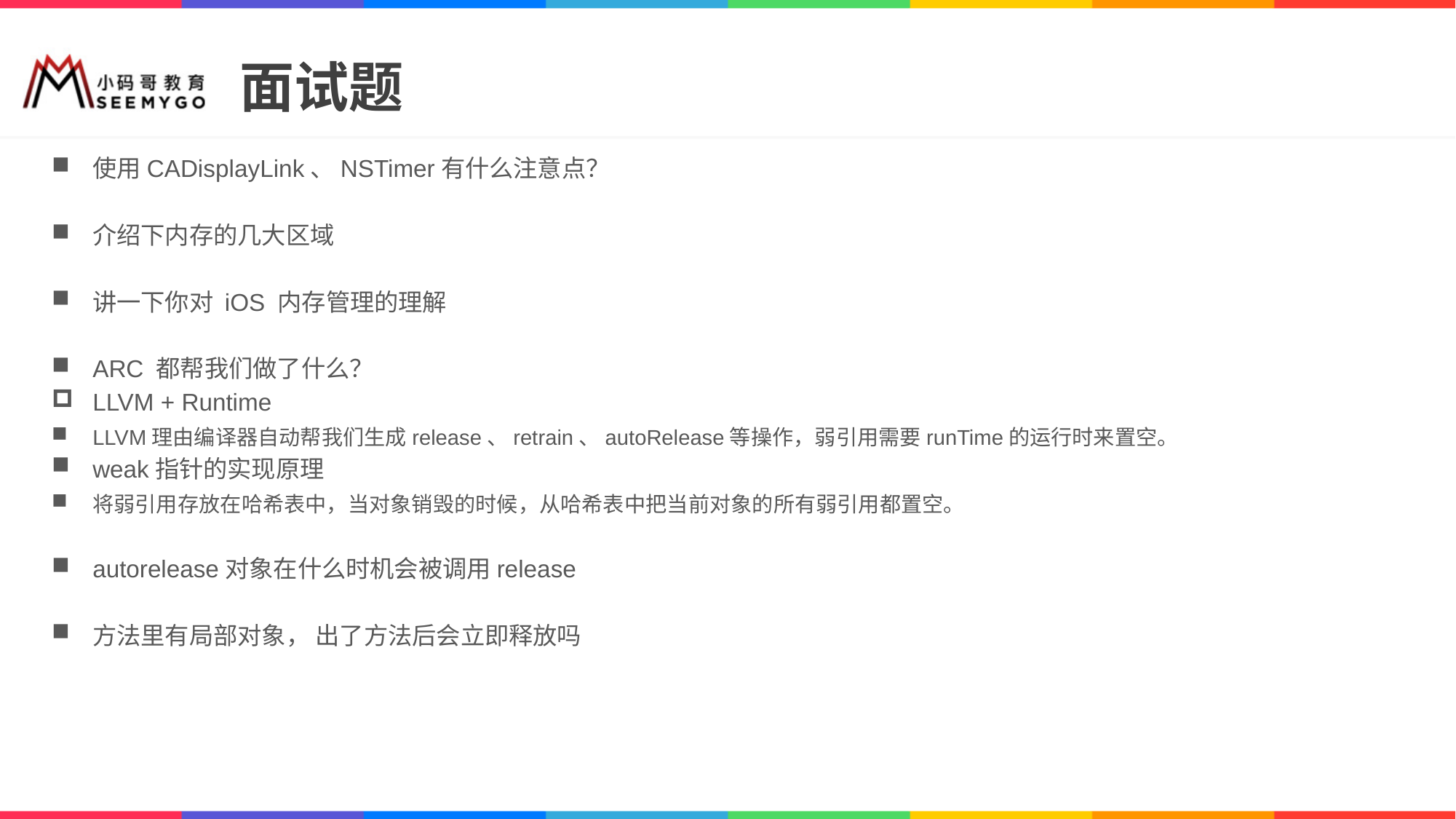

# 面试题
使用CADisplayLink、NSTimer有什么注意点？

介绍下内存的几大区域

讲一下你对 iOS 内存管理的理解

ARC 都帮我们做了什么？
LLVM + Runtime
LLVM理由编译器自动帮我们生成release、retrain、autoRelease等操作，弱引用需要runTime的运行时来置空。
weak指针的实现原理
将弱引用存放在哈希表中，当对象销毁的时候，从哈希表中把当前对象的所有弱引用都置空。

autorelease对象在什么时机会被调用release

方法里有局部对象， 出了方法后会立即释放吗